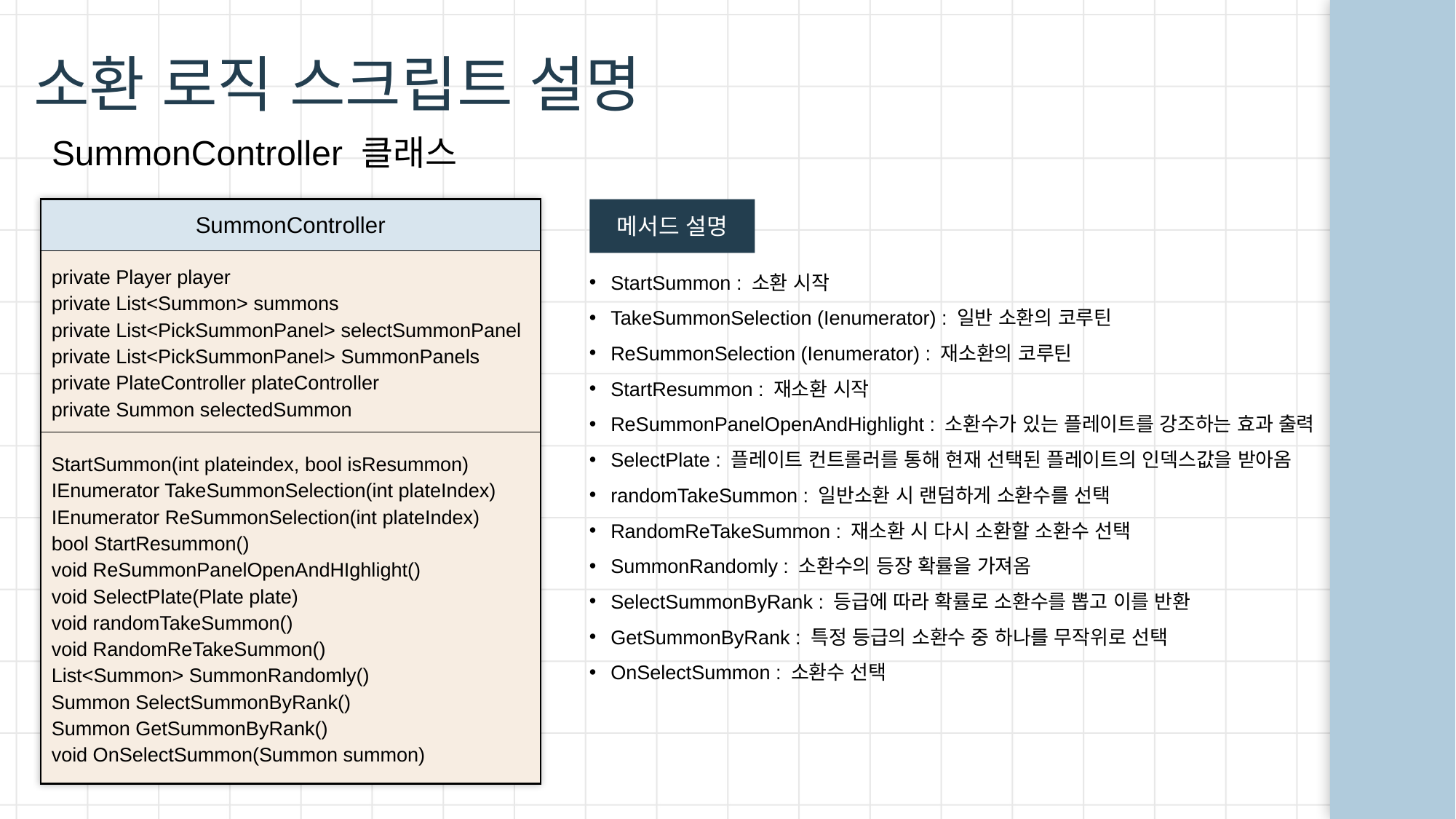

소환 로직 스크립트 설명
SummonController 클래스
| SummonController |
| --- |
| private Player player private List<Summon> summons private List<PickSummonPanel> selectSummonPanel private List<PickSummonPanel> SummonPanels private PlateController plateController private Summon selectedSummon |
| StartSummon(int plateindex, bool isResummon) IEnumerator TakeSummonSelection(int plateIndex) IEnumerator ReSummonSelection(int plateIndex) bool StartResummon() void ReSummonPanelOpenAndHIghlight() void SelectPlate(Plate plate) void randomTakeSummon() void RandomReTakeSummon() List<Summon> SummonRandomly() Summon SelectSummonByRank() Summon GetSummonByRank() void OnSelectSummon(Summon summon) |
메서드 설명
StartSummon : 소환 시작
TakeSummonSelection (Ienumerator) : 일반 소환의 코루틴
ReSummonSelection (Ienumerator) : 재소환의 코루틴
StartResummon : 재소환 시작
ReSummonPanelOpenAndHighlight : 소환수가 있는 플레이트를 강조하는 효과 출력
SelectPlate : 플레이트 컨트롤러를 통해 현재 선택된 플레이트의 인덱스값을 받아옴
randomTakeSummon : 일반소환 시 랜덤하게 소환수를 선택
RandomReTakeSummon : 재소환 시 다시 소환할 소환수 선택
SummonRandomly : 소환수의 등장 확률을 가져옴
SelectSummonByRank : 등급에 따라 확률로 소환수를 뽑고 이를 반환
GetSummonByRank : 특정 등급의 소환수 중 하나를 무작위로 선택
OnSelectSummon : 소환수 선택